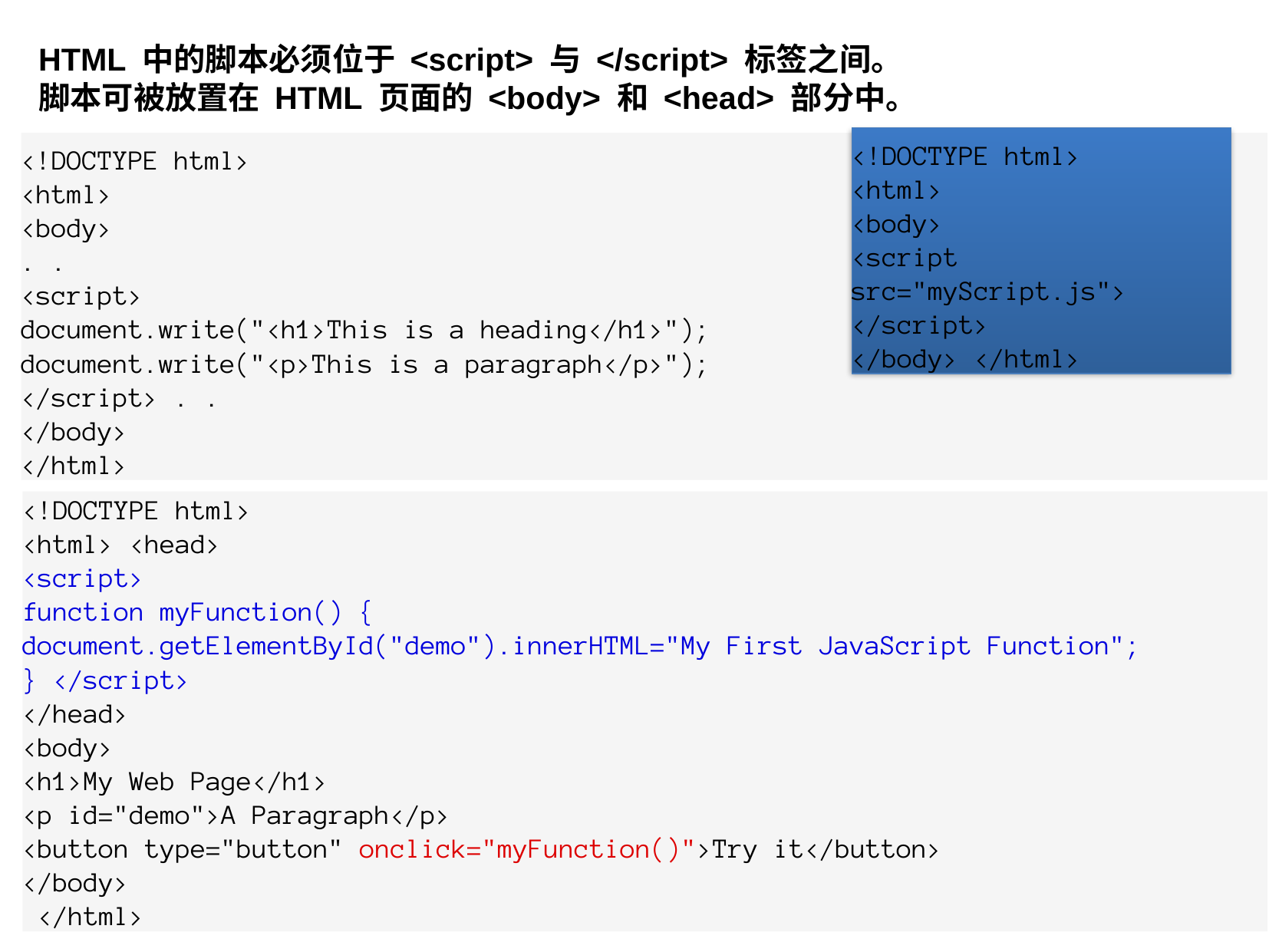

HTML 中的脚本必须位于 <script> 与 </script> 标签之间。
脚本可被放置在 HTML 页面的 <body> 和 <head> 部分中。
<!DOCTYPE html>
<html>
<body>
<script src="myScript.js">
</script>
</body> </html>
<!DOCTYPE html>
<html>
<body>
. .
<script>
document.write("<h1>This is a heading</h1>");
document.write("<p>This is a paragraph</p>");
</script> . .
</body>
</html>
<!DOCTYPE html>
<html> <head>
<script>
function myFunction() {
document.getElementById("demo").innerHTML="My First JavaScript Function";
} </script>
</head>
<body>
<h1>My Web Page</h1>
<p id="demo">A Paragraph</p>
<button type="button" onclick="myFunction()">Try it</button>
</body>
 </html>